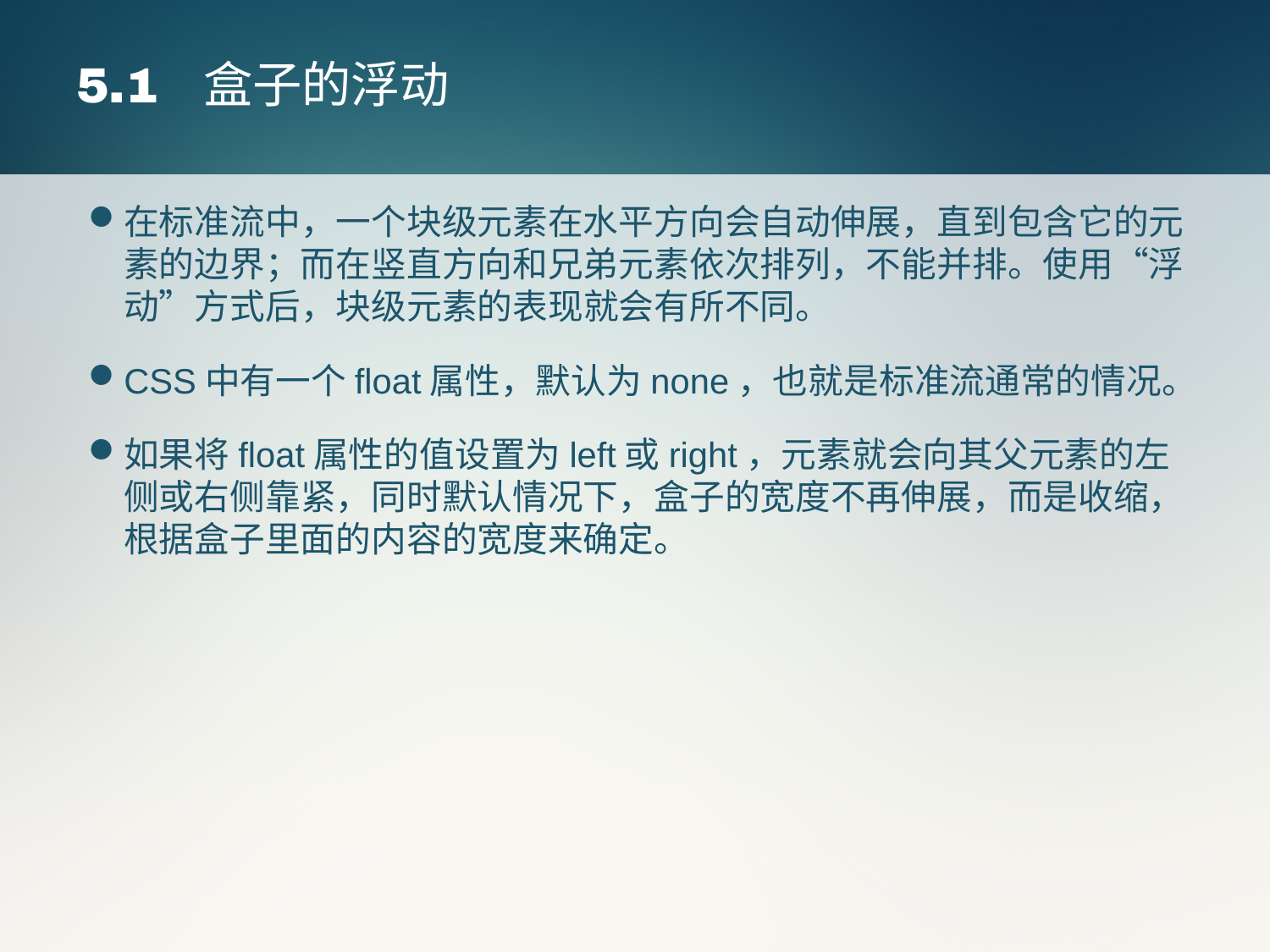

5.1  盒子的浮动
在标准流中，一个块级元素在水平方向会自动伸展，直到包含它的元素的边界；而在竖直方向和兄弟元素依次排列，不能并排。使用“浮动”方式后，块级元素的表现就会有所不同。
CSS中有一个float属性，默认为none，也就是标准流通常的情况。
如果将float属性的值设置为left或right，元素就会向其父元素的左侧或右侧靠紧，同时默认情况下，盒子的宽度不再伸展，而是收缩，根据盒子里面的内容的宽度来确定。